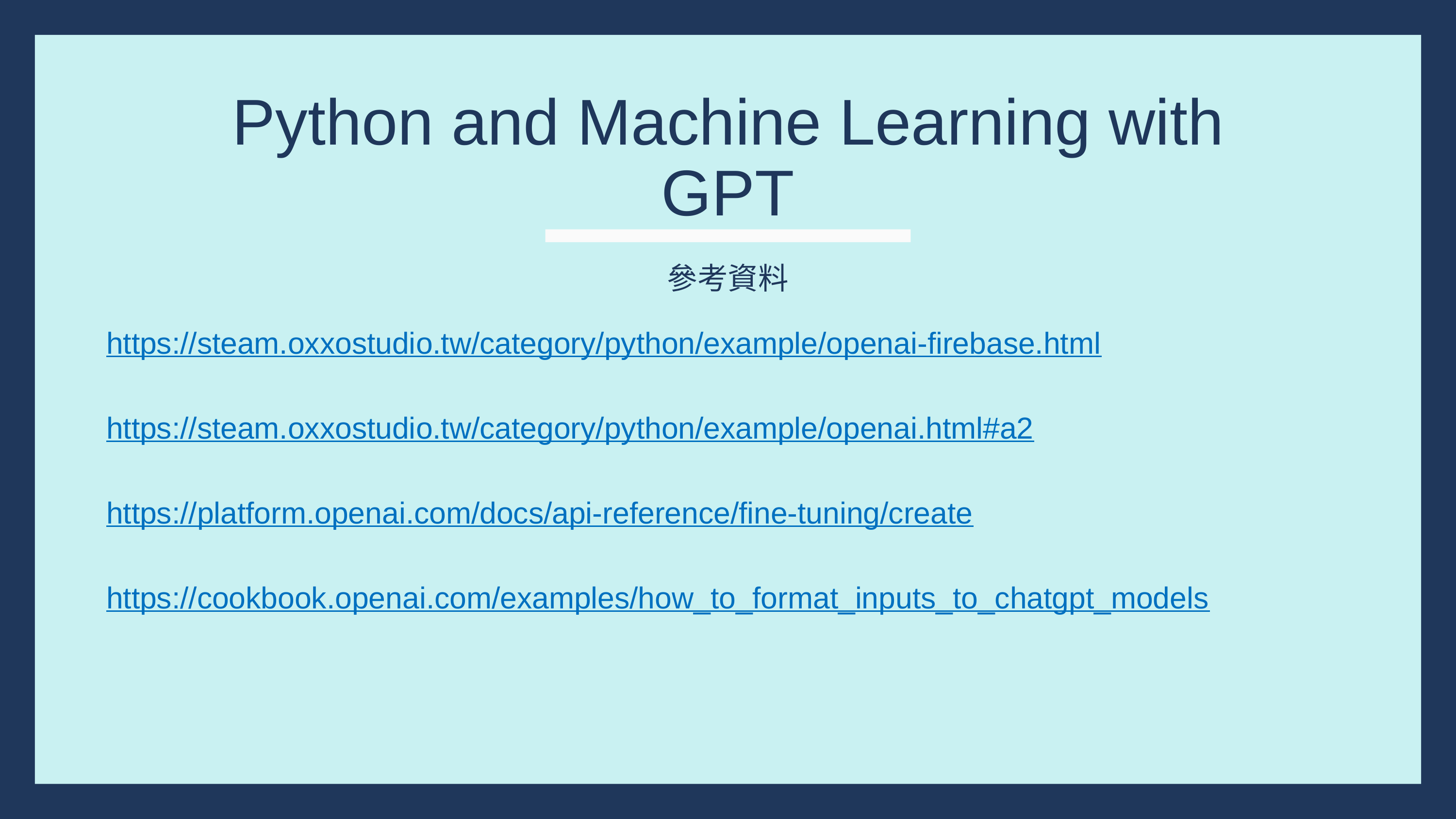

Python and Machine Learning with GPT

參考資料
https://steam.oxxostudio.tw/category/python/example/openai-firebase.html

https://steam.oxxostudio.tw/category/python/example/openai.html#a2

https://platform.openai.com/docs/api-reference/fine-tuning/create

https://cookbook.openai.com/examples/how_to_format_inputs_to_chatgpt_models